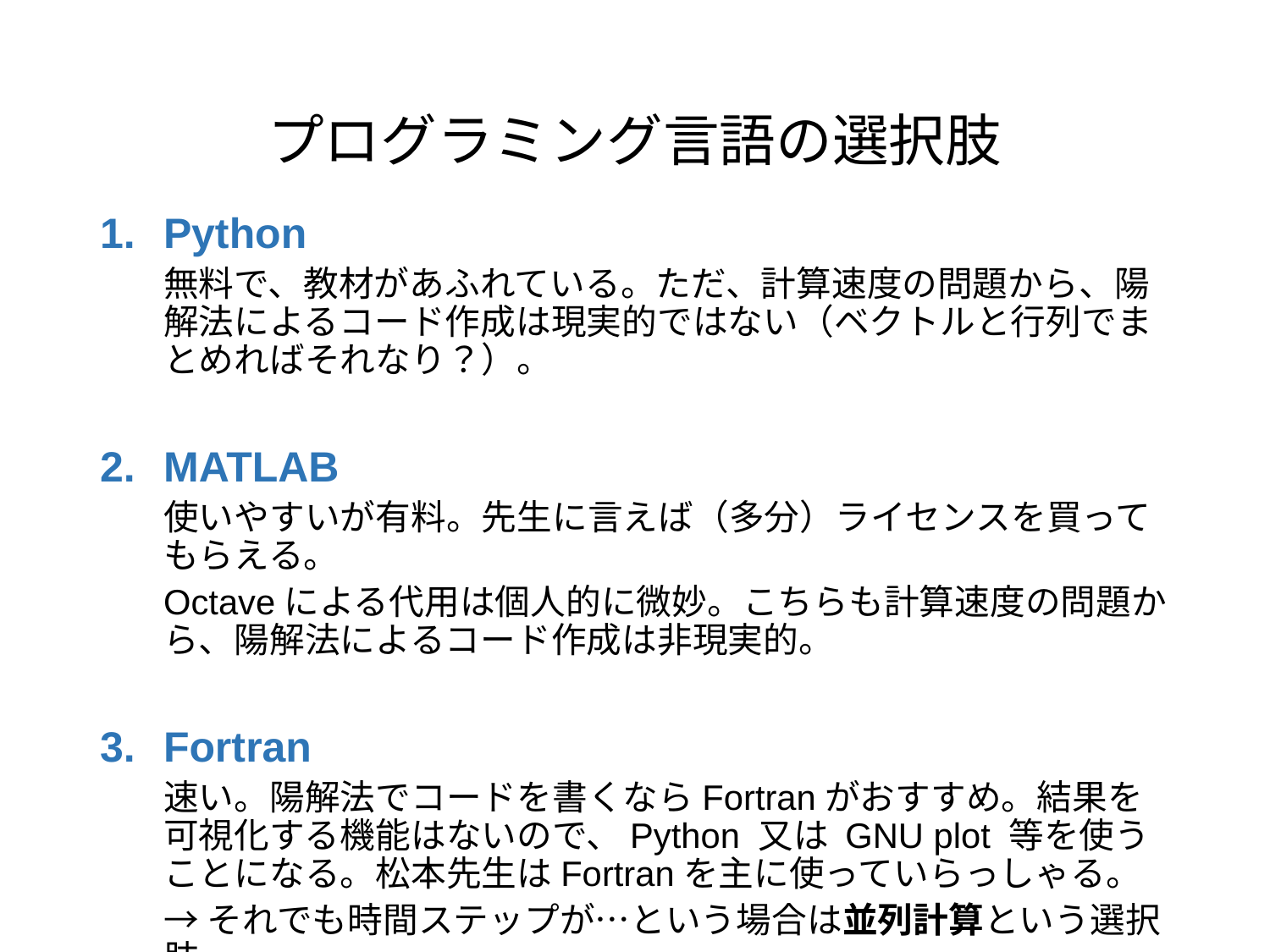

# プログラミング言語の選択肢
Python
無料で、教材があふれている。ただ、計算速度の問題から、陽解法によるコード作成は現実的ではない（ベクトルと行列でまとめればそれなり？）。

MATLAB
使いやすいが有料。先生に言えば（多分）ライセンスを買ってもらえる。
Octaveによる代用は個人的に微妙。こちらも計算速度の問題から、陽解法によるコード作成は非現実的。

Fortran
速い。陽解法でコードを書くならFortranがおすすめ。結果を可視化する機能はないので、Python 又は GNU plot 等を使うことになる。松本先生はFortranを主に使っていらっしゃる。
→それでも時間ステップが…という場合は並列計算という選択肢